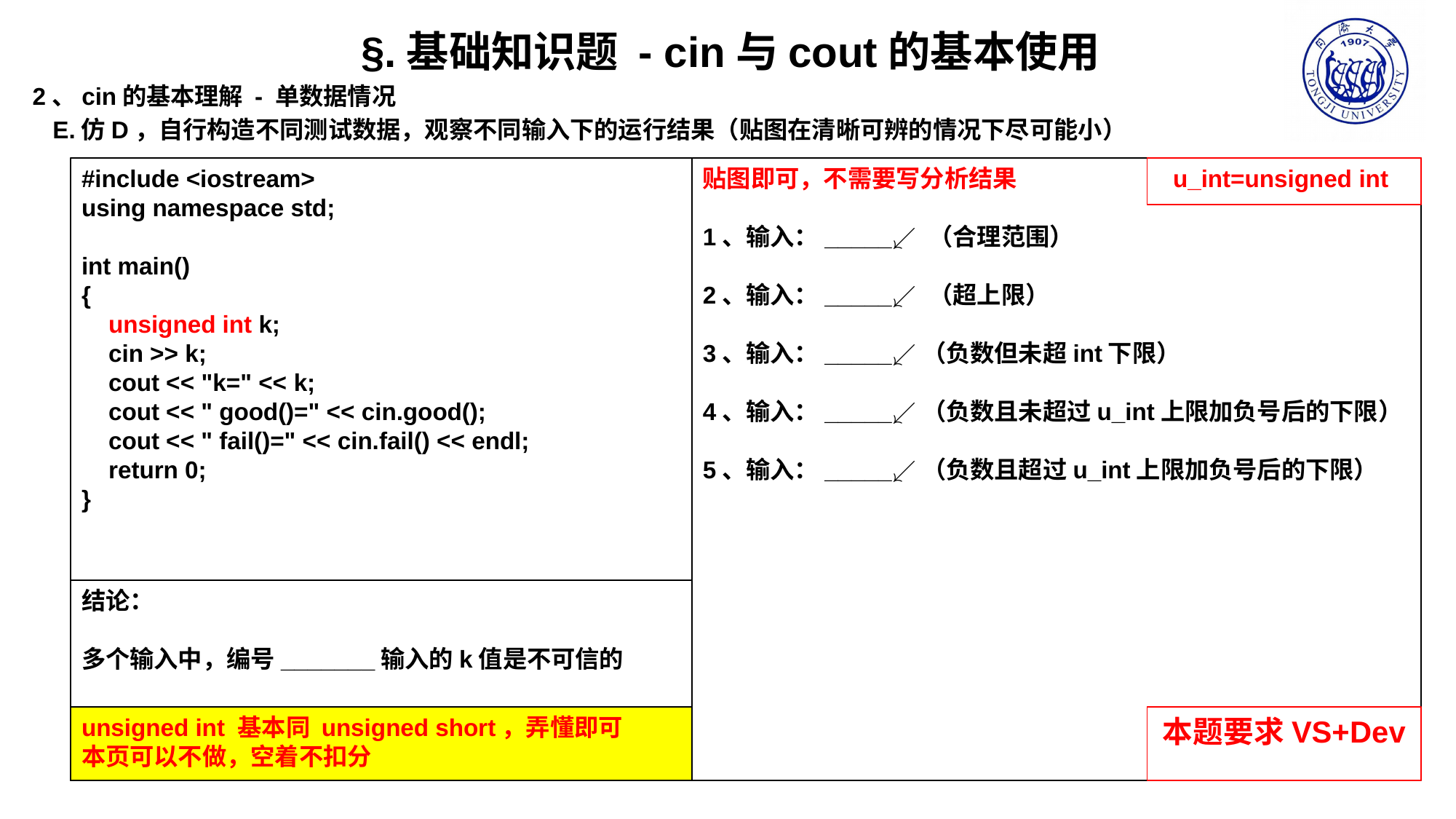

§.基础知识题 - cin与cout的基本使用
2、cin的基本理解 - 单数据情况
   E.仿D，自行构造不同测试数据，观察不同输入下的运行结果（贴图在清晰可辨的情况下尽可能小）
u_int=unsigned int
贴图即可，不需要写分析结果

1、输入：_____↙ （合理范围）

2、输入：_____↙ （超上限）

3、输入：_____↙（负数但未超int下限）

4、输入：_____↙（负数且未超过u_int上限加负号后的下限）

5、输入：_____↙（负数且超过u_int上限加负号后的下限）

#include <iostream>
using namespace std;

int main()
{
    unsigned int k;
    cin >> k;
    cout << "k=" << k;
    cout << " good()=" << cin.good();
    cout << " fail()=" << cin.fail() << endl;
    return 0;
}
结论：

多个输入中，编号_______输入的k值是不可信的
本题要求VS+Dev
unsigned int 基本同 unsigned short，弄懂即可
本页可以不做，空着不扣分